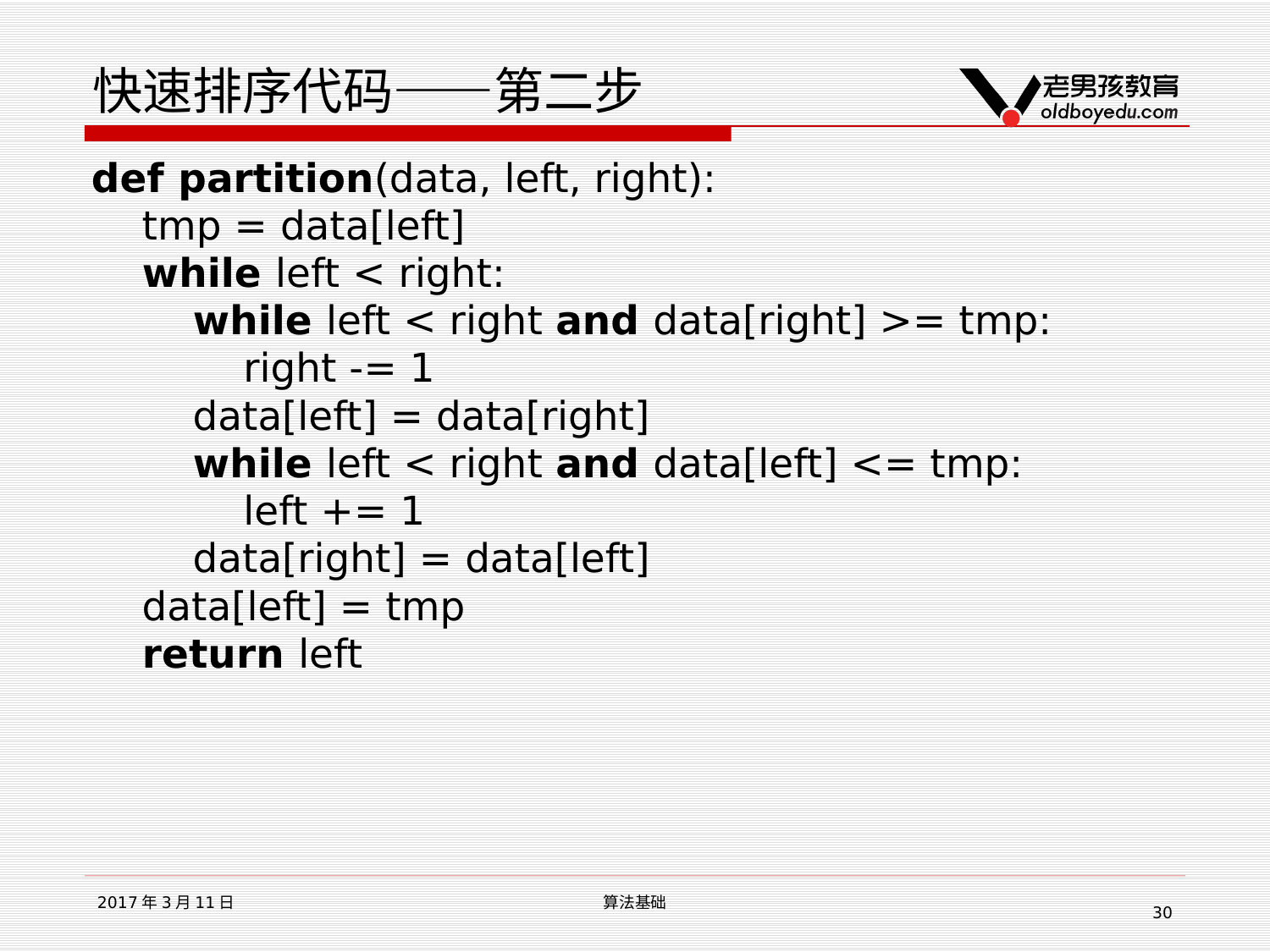

# 快速排序代码——第二步
def partition(data, left, right):
    tmp = data[left]
    while left < right:
        while left < right and data[right] >= tmp:
            right -= 1
        data[left] = data[right]
        while left < right and data[left] <= tmp:
            left += 1
        data[right] = data[left]
    data[left] = tmp
    return left
2017年3月11日
算法基础
30